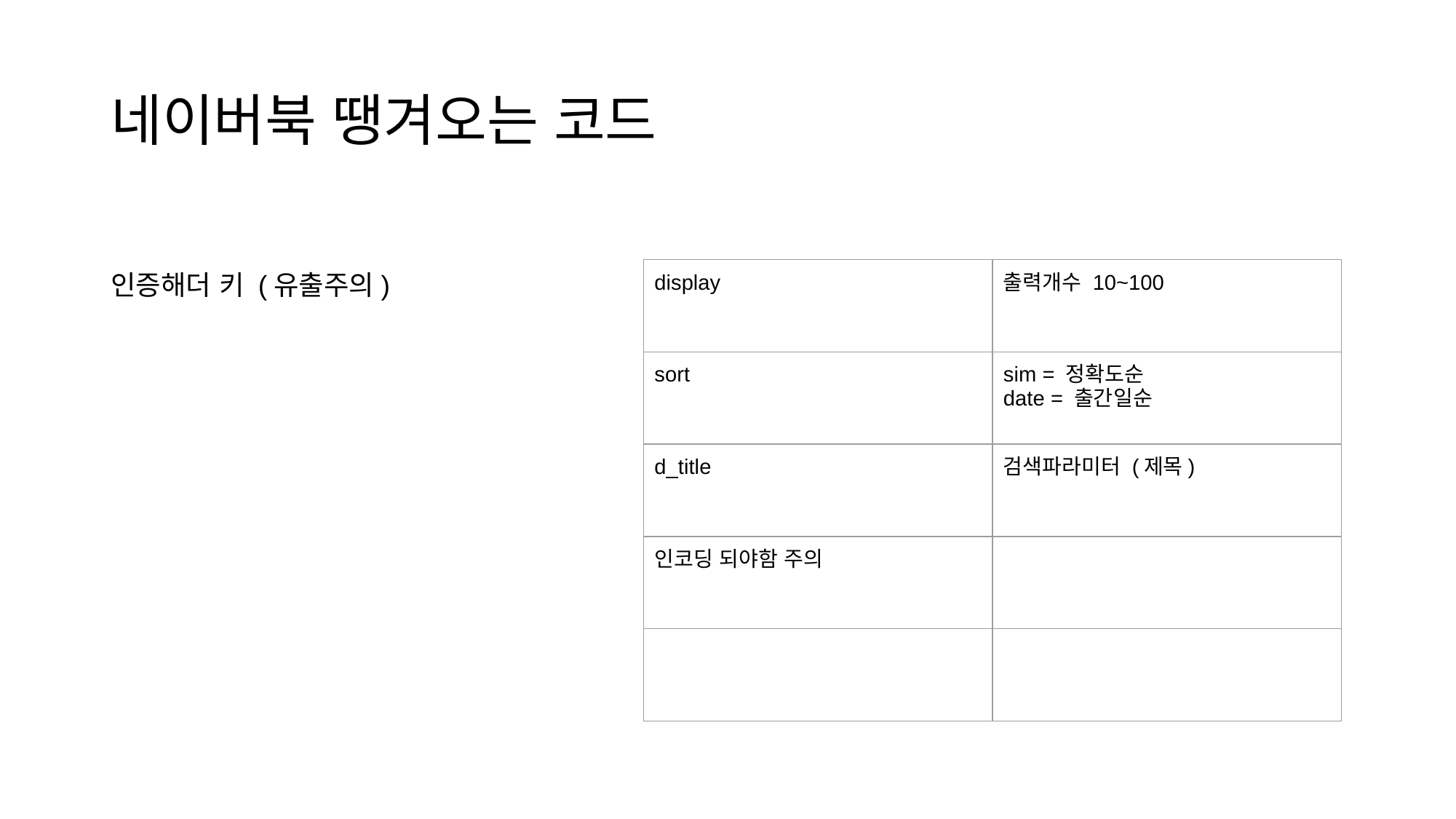

# 네이버북 땡겨오는 코드

인증해더 키 (유출주의)

| display | 출력개수 10~100 |
| --- | --- |
| sort | sim = 정확도순 date = 출간일순 |
| d\_title | 검색파라미터 (제목) |
| 인코딩 되야함 주의 |  |
|  |  |